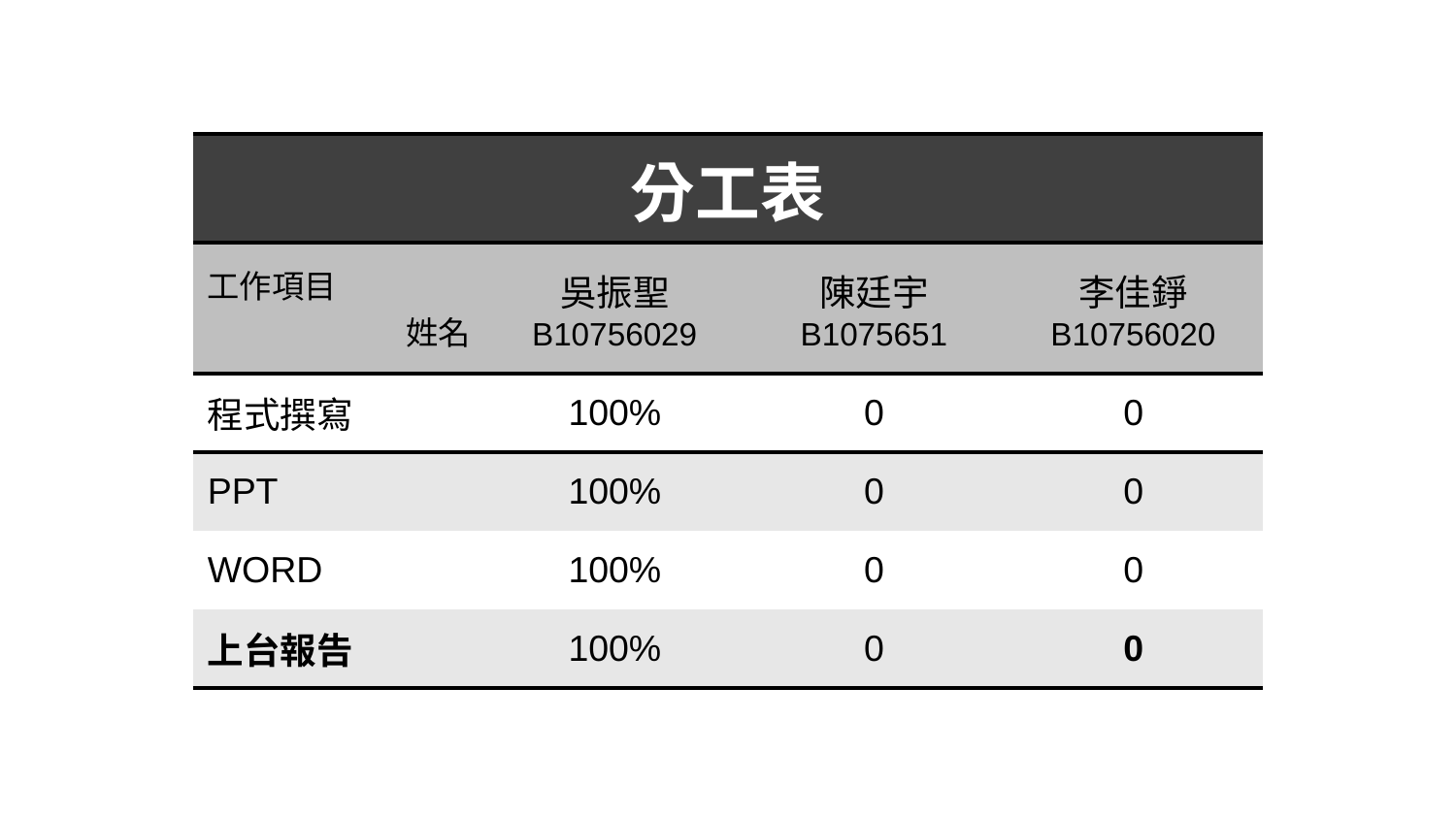

| 分工表 |  |  |  |
| --- | --- | --- | --- |
| 工作項目 姓名 | 吳振聖 B10756029 | 陳廷宇 B1075651 | 李佳錚 B10756020 |
| 程式撰寫 | 100% | 0 | 0 |
| PPT | 100% | 0 | 0 |
| WORD | 100% | 0 | 0 |
| 上台報告 | 100% | 0 | 0 |